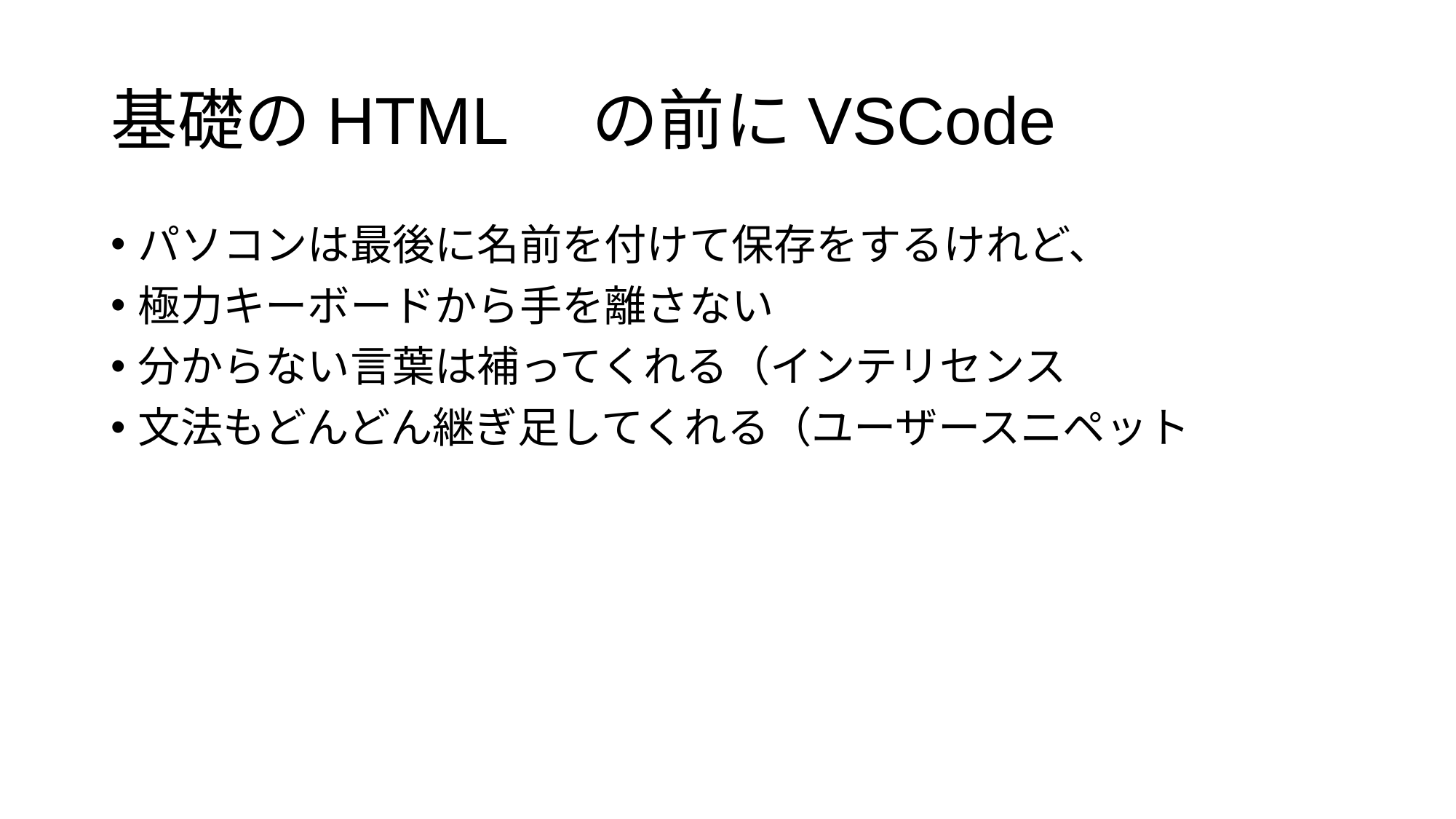

# 基礎のHTML　の前にVSCode
パソコンは最後に名前を付けて保存をするけれど、
極力キーボードから手を離さない
分からない言葉は補ってくれる（インテリセンス
文法もどんどん継ぎ足してくれる（ユーザースニペット